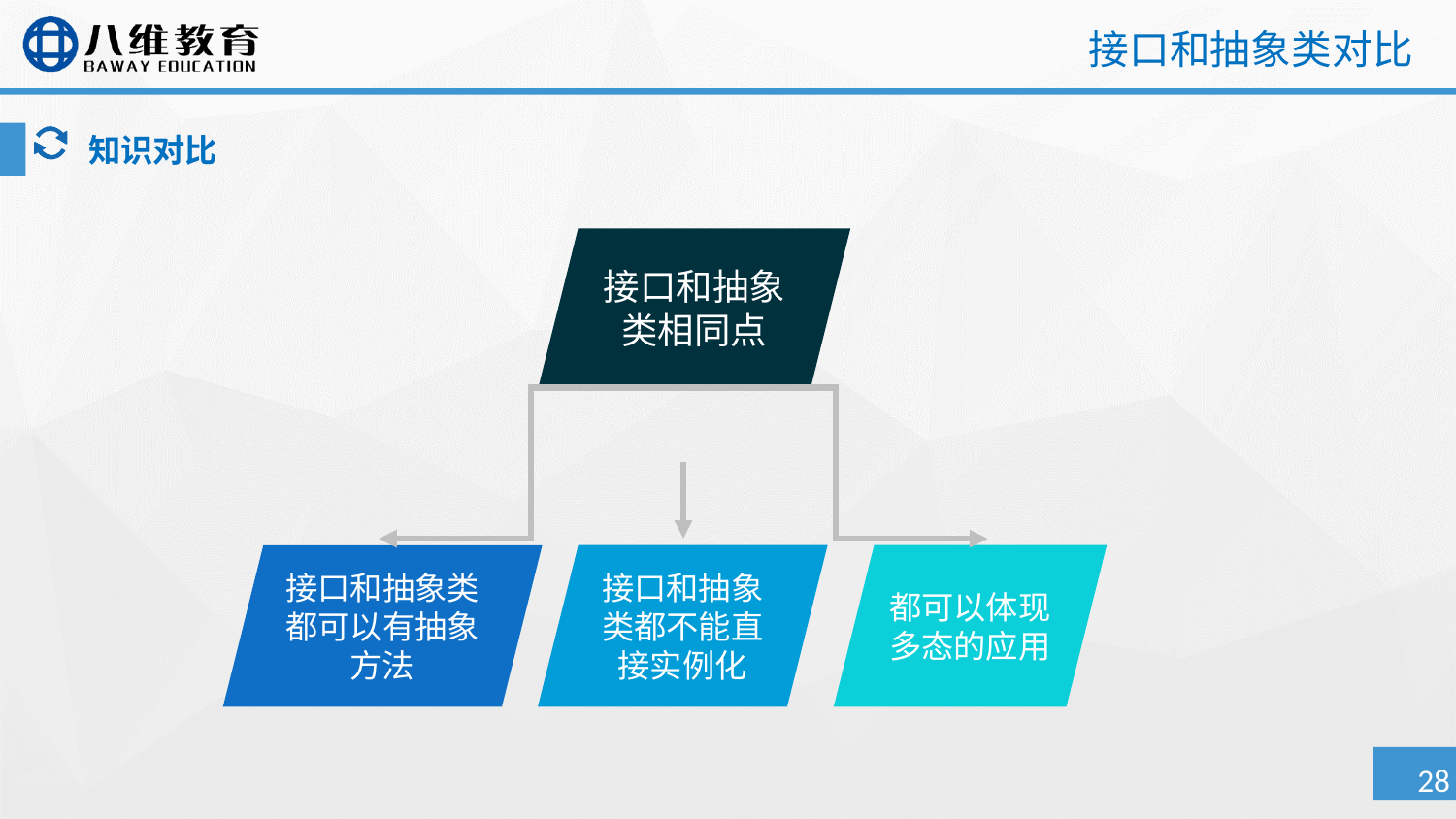

# 接口和抽象类对比
知识对比

接口和抽象类相同点
接口和抽象类都可以有抽象方法
接口和抽象类都不能直接实例化
都可以体现多态的应用